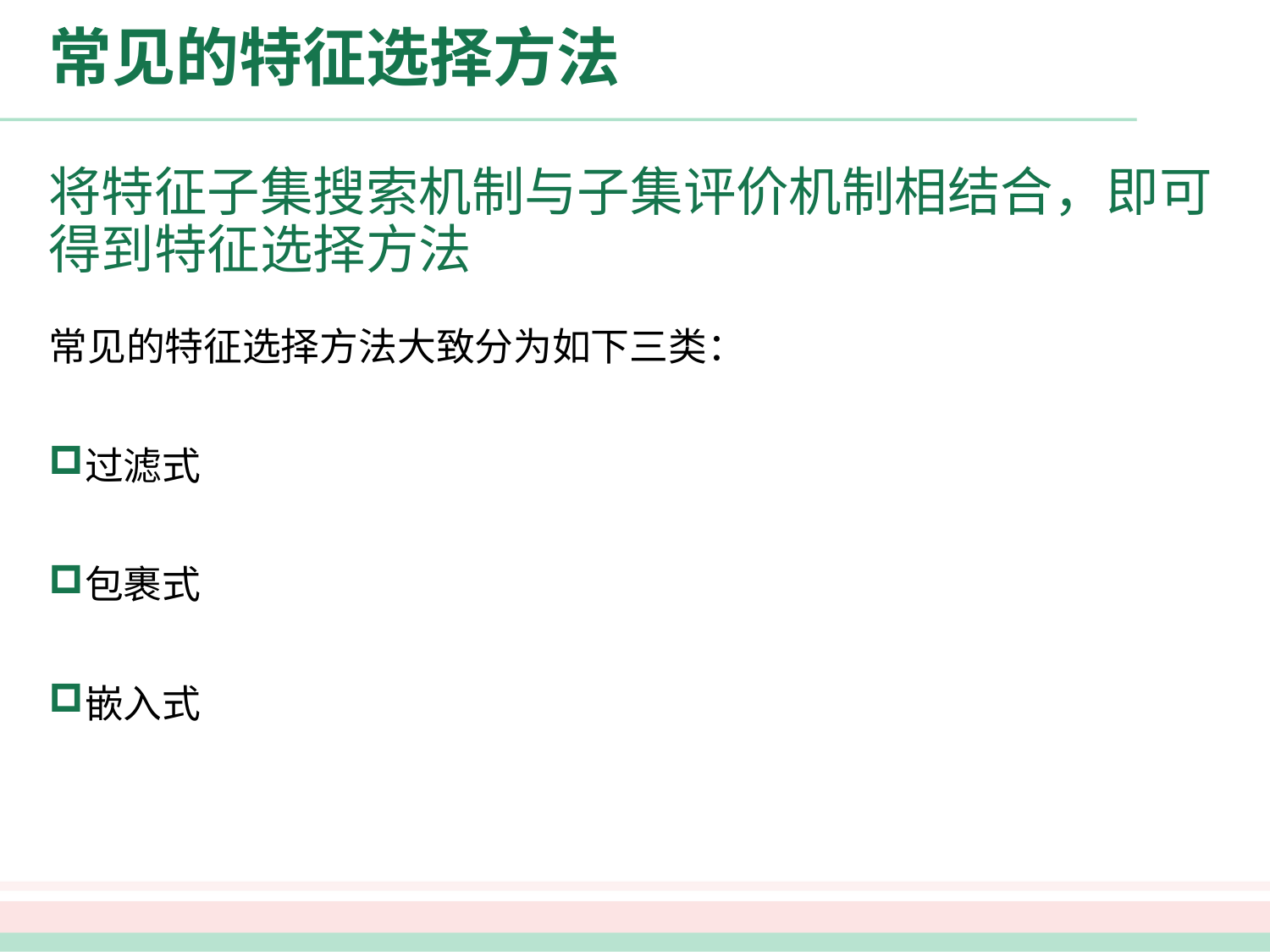

# 常见的特征选择方法
将特征子集搜索机制与子集评价机制相结合，即可得到特征选择方法
常见的特征选择方法大致分为如下三类：

过滤式

包裹式

嵌入式